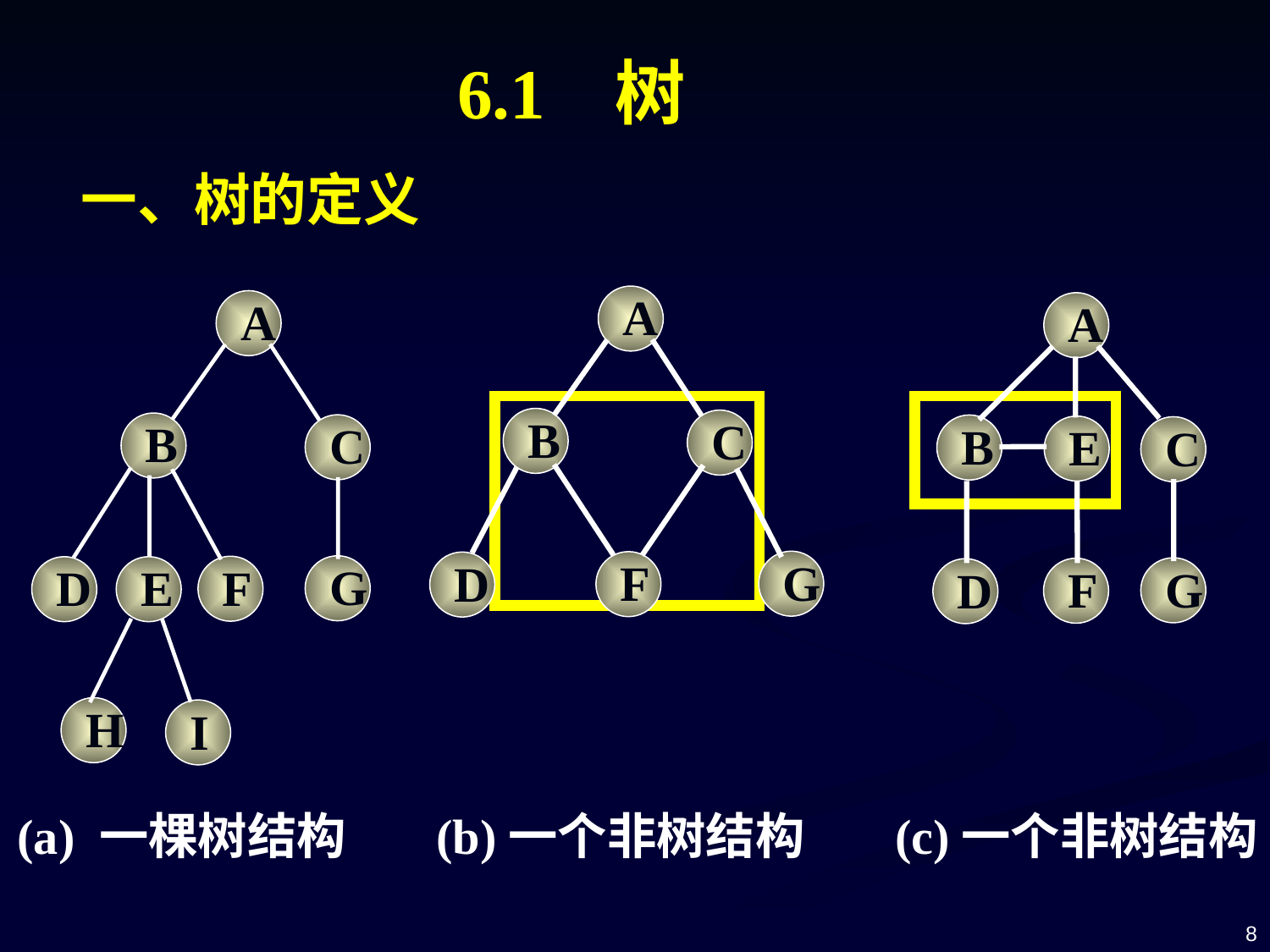

6.1   树
一、树的定义
A
A

B
C

G
F
D
E

H
I
A

B
C
B
E
C

G
F
D
G
F
D
(a) 一棵树结构       (b)一个非树结构       (c)一个非树结构
8